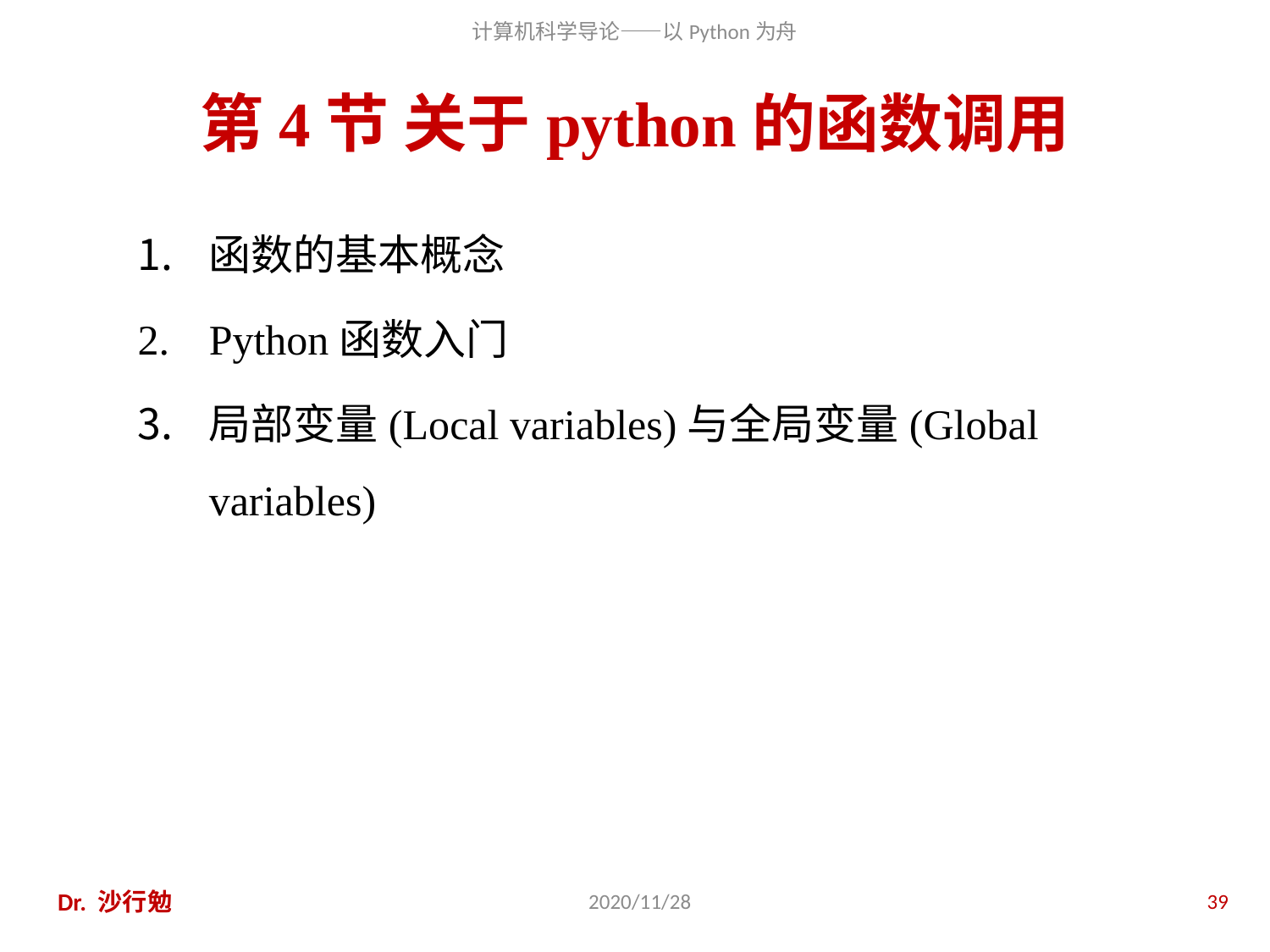

# 第4节 关于python的函数调用
函数的基本概念
Python函数入门
局部变量(Local variables)与全局变量(Global variables)
Dr. 沙行勉
2020/11/28
39